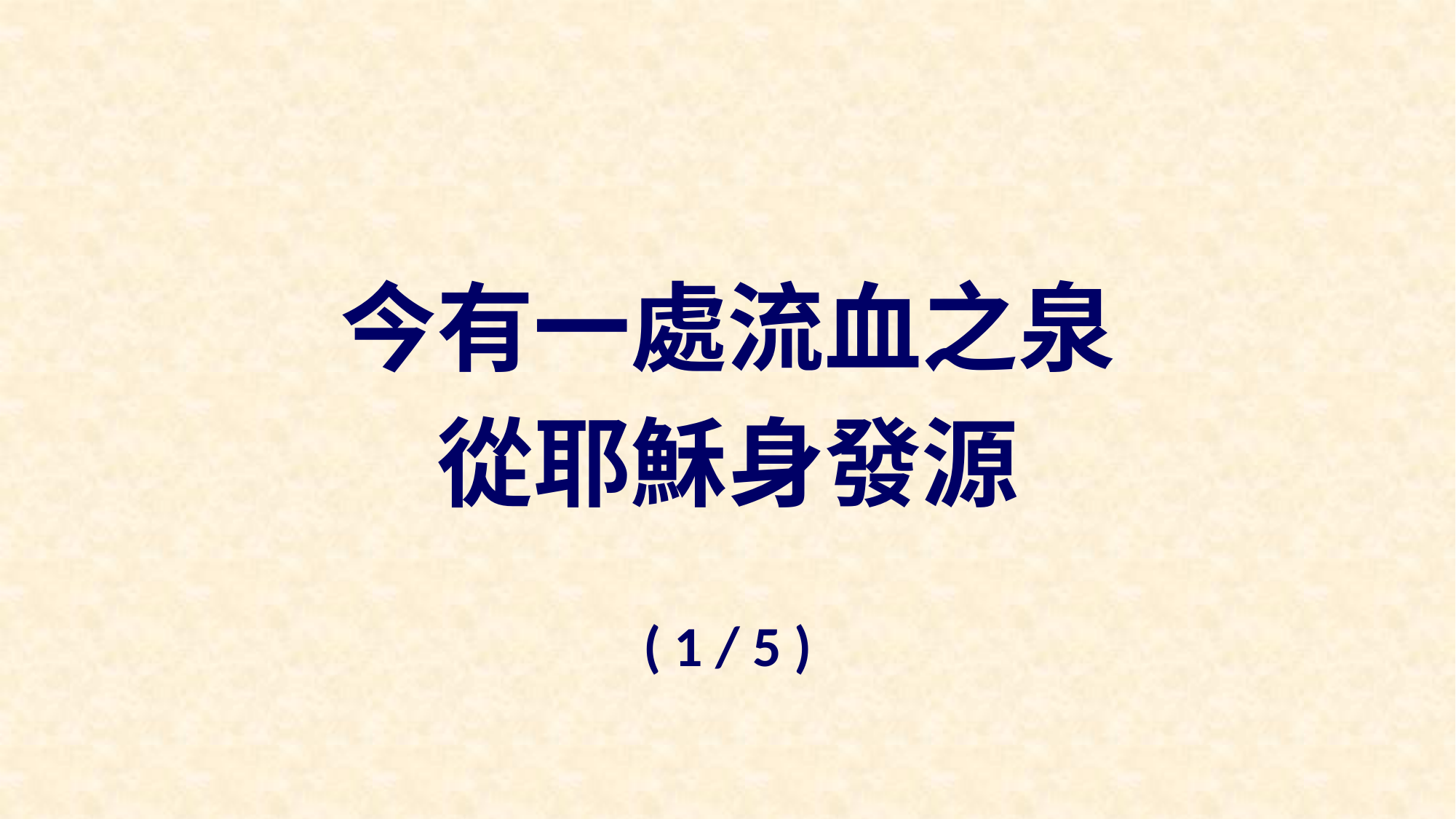

今有一處流血之泉
從耶穌身發源
( 1 / 5 )